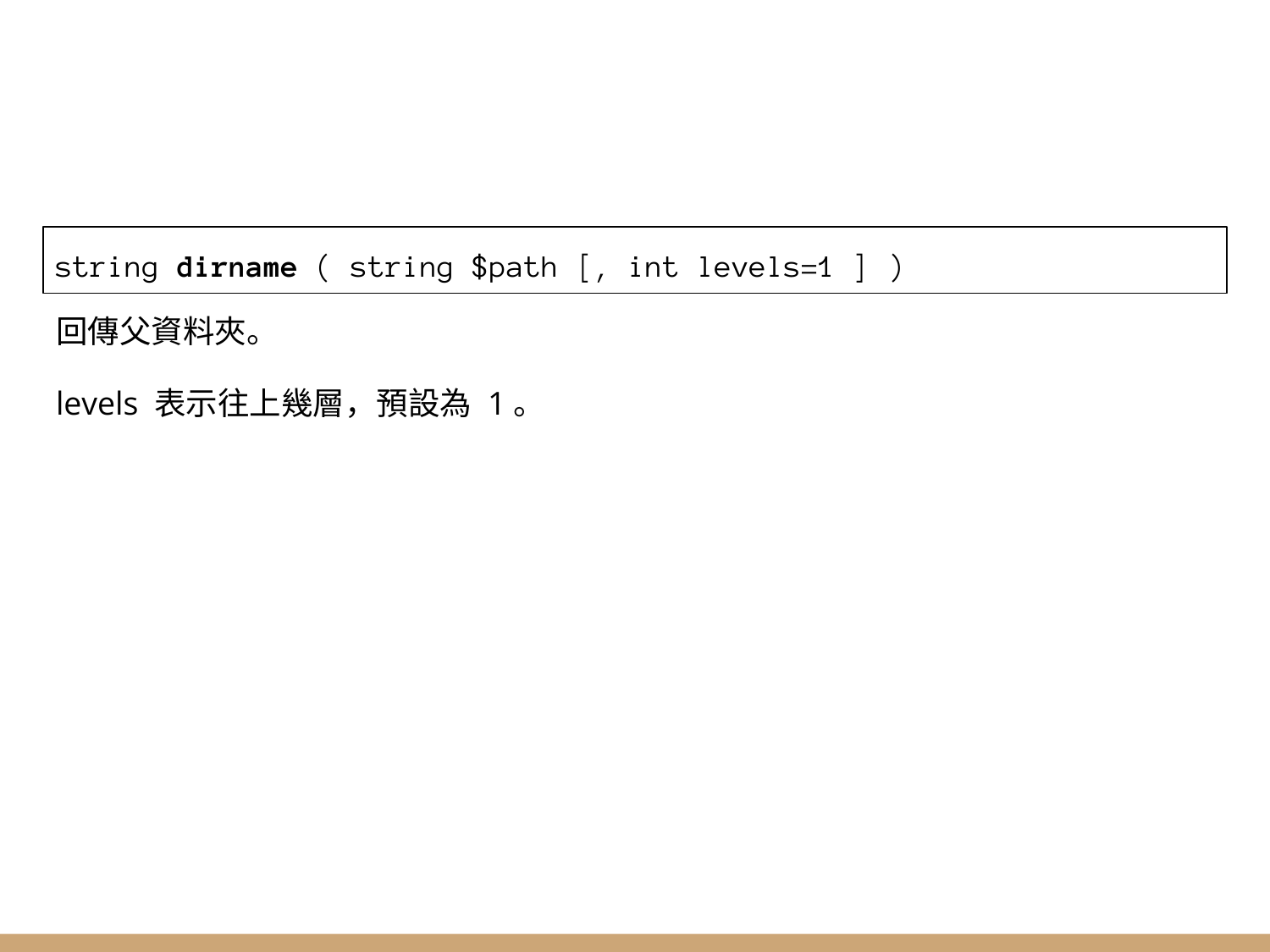

#
string dirname ( string $path [, int levels=1 ] )
回傳父資料夾。
levels 表示往上幾層，預設為 1。